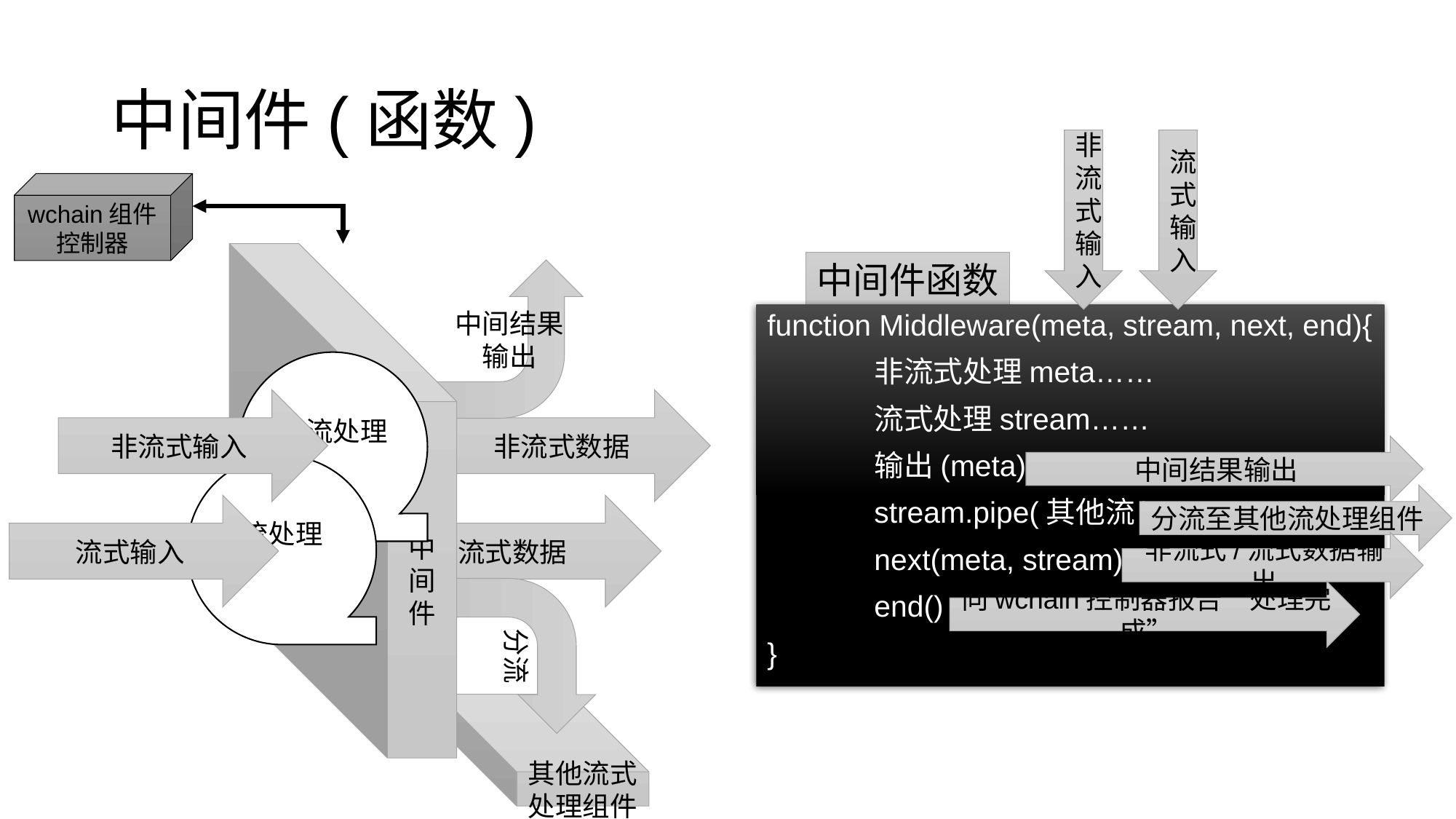

# 中间件(函数)
非流式输入
流式输入
wchain组件控制器
中间件
非流处理

流处理

中间结果输出
非流式数据
流式数据
分流
其他流式
处理组件
非流式输入
流式输入
中间件函数
function Middleware(meta, stream, next, end){
	非流式处理meta……
	流式处理stream……
	输出(meta)
	stream.pipe(其他流)
 	next(meta, stream)
	end()
}
中间结果输出
分流至其他流处理组件
非流式/流式数据输出
向wchain控制器报告“处理完成”